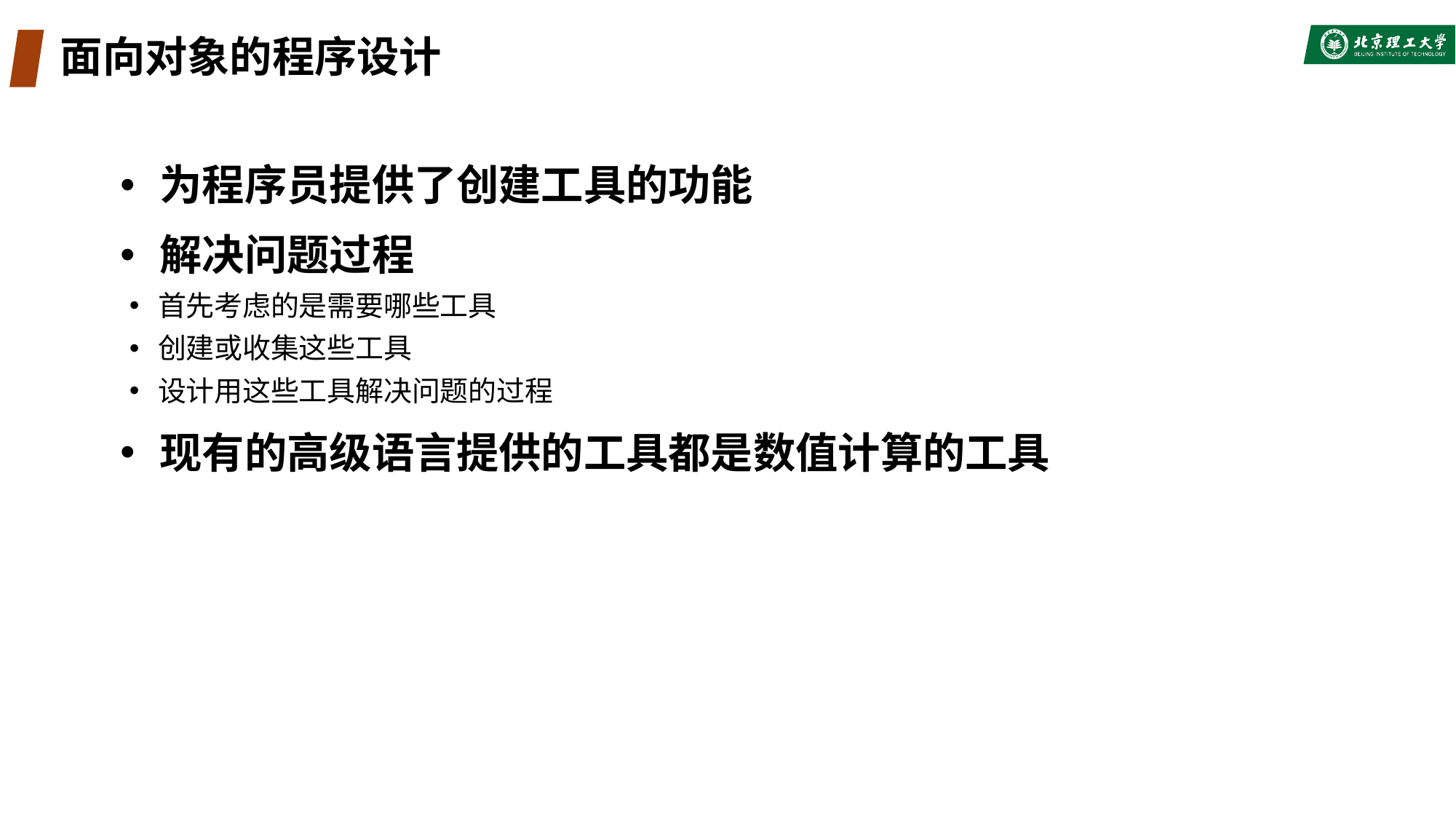

# 面向对象的程序设计
为程序员提供了创建工具的功能
解决问题过程
首先考虑的是需要哪些工具
创建或收集这些工具
设计用这些工具解决问题的过程
现有的高级语言提供的工具都是数值计算的工具